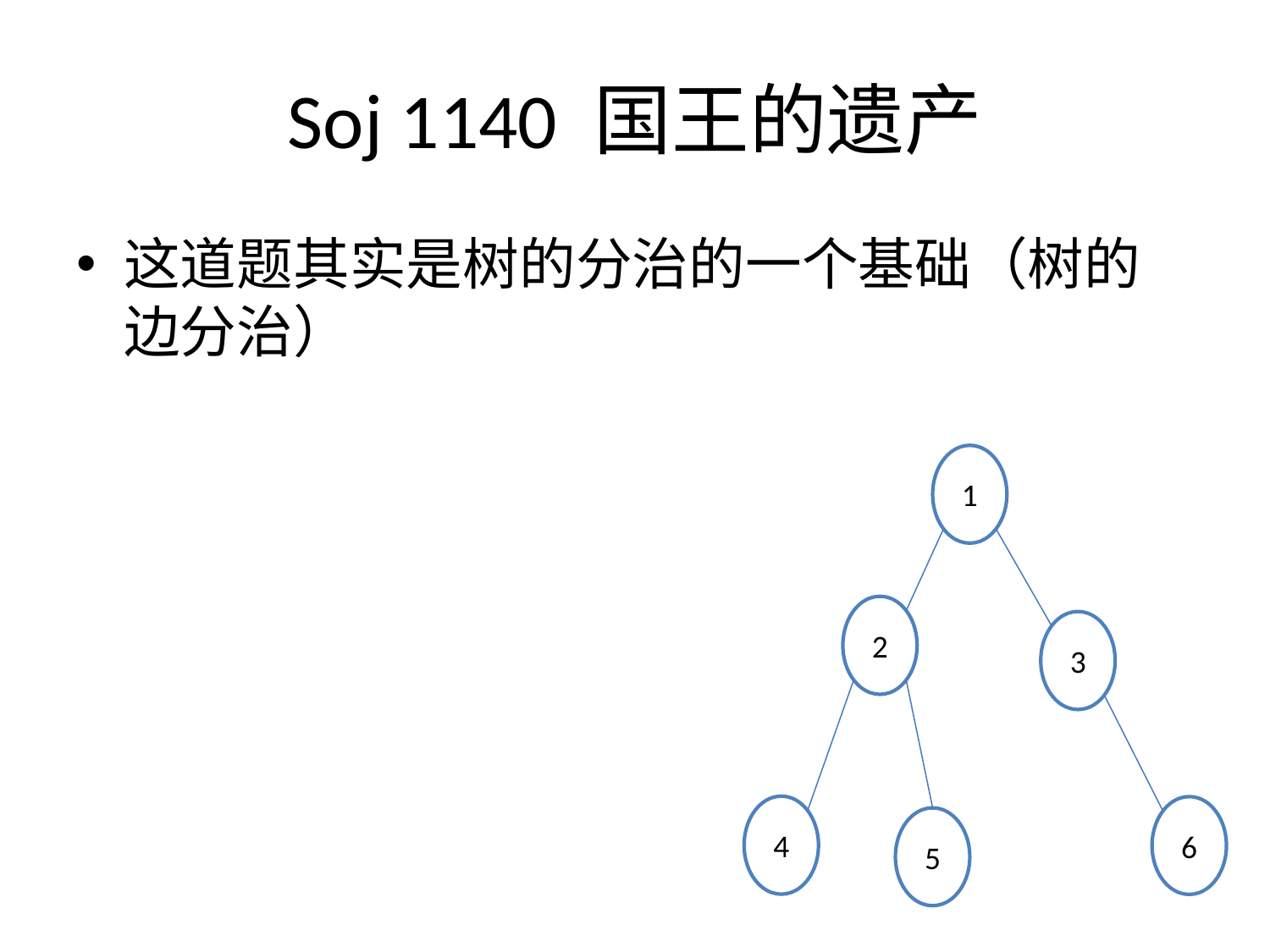

# Soj 1140 国王的遗产
这道题其实是树的分治的一个基础（树的边分治）
1
2
3
4
6
5